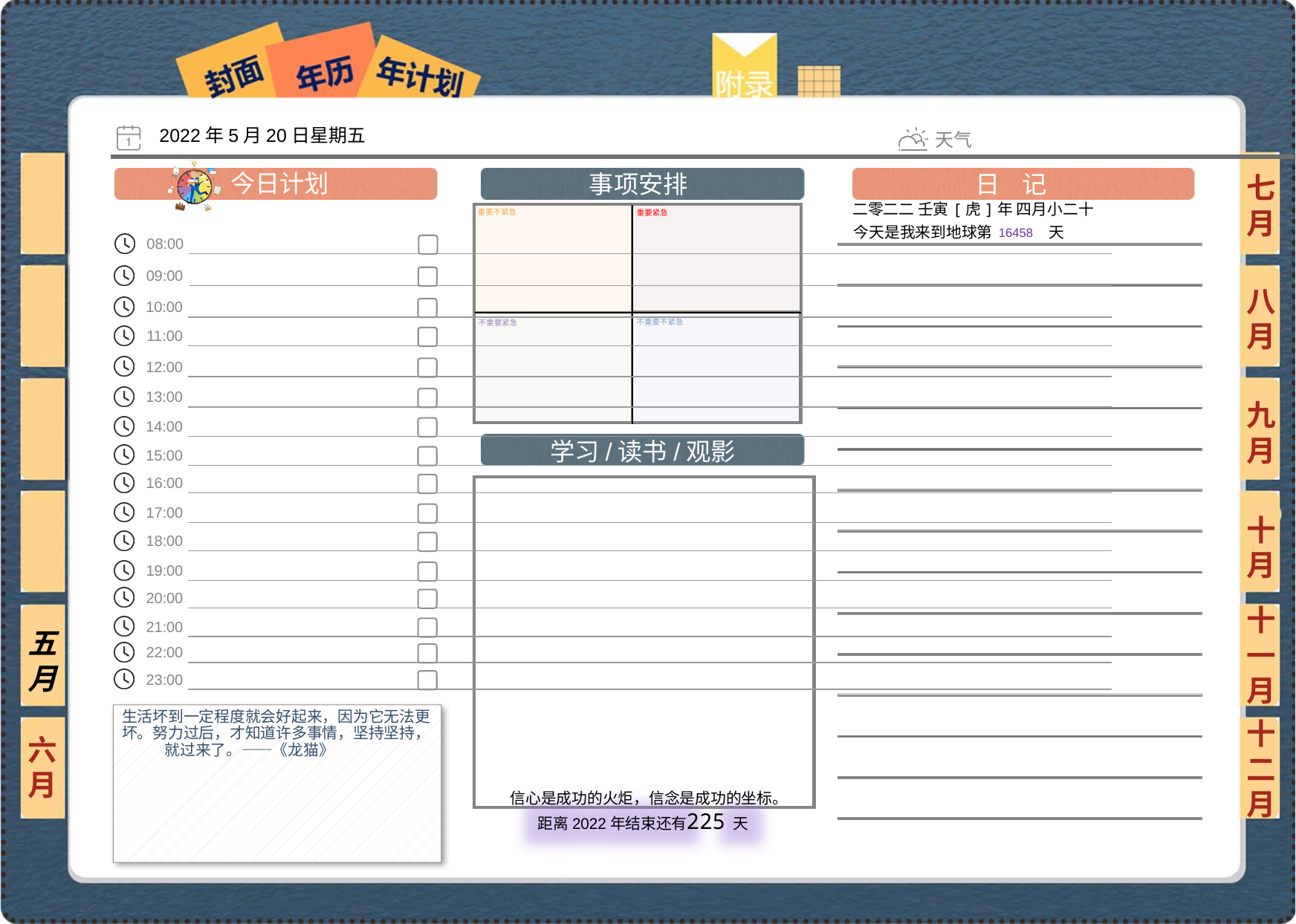

2022年5月20日星期五
七月
二零二二 壬寅[虎]年 四月小二十
16458
八月
九月
十月
十一月
五月
生活坏到一定程度就会好起来，因为它无法更坏。努力过后，才知道许多事情，坚持坚持，就过来了。——《龙猫》

六月
十二月
225
 信心是成功的火炬，信念是成功的坐标。